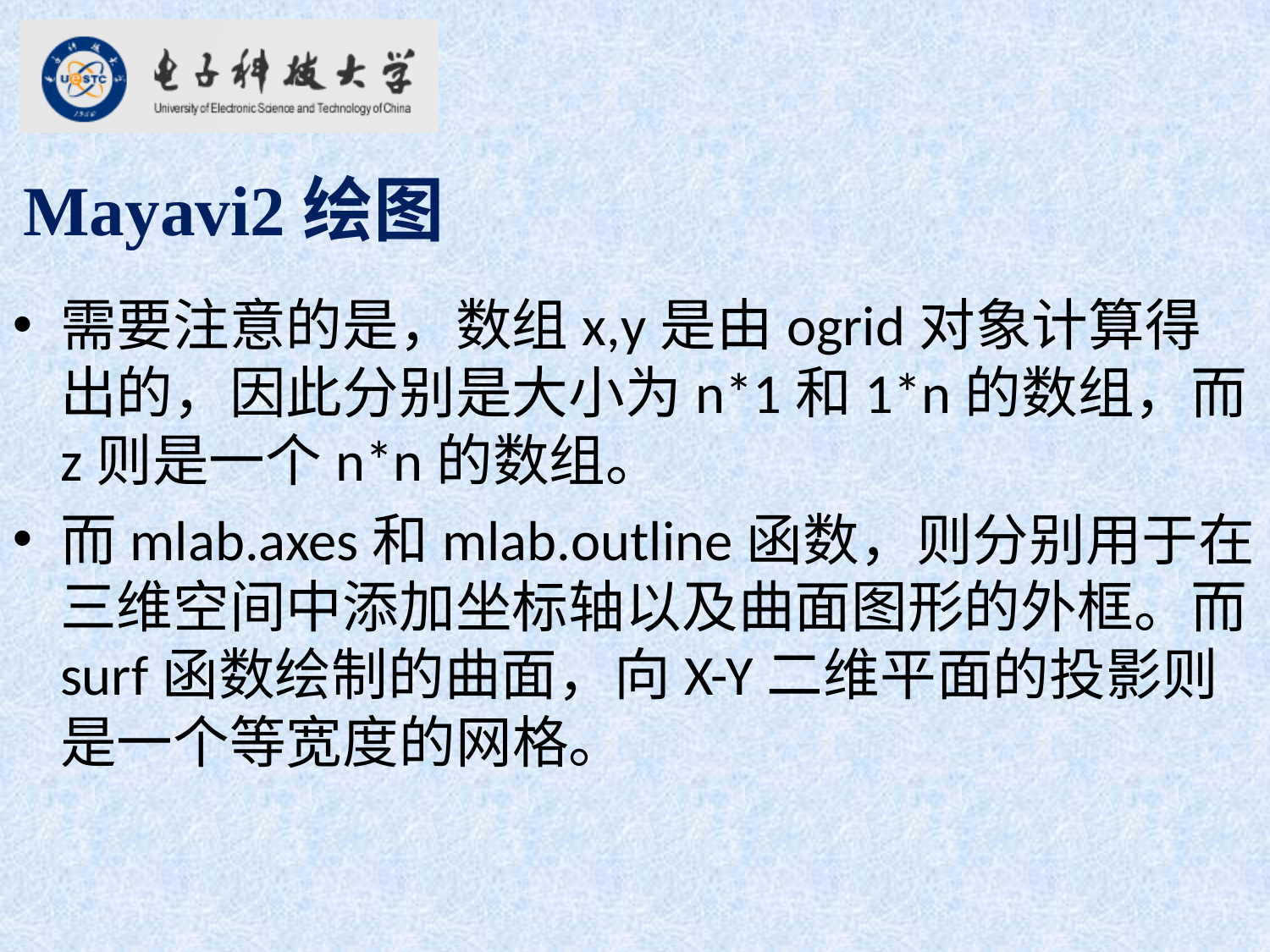

Mayavi2绘图

需要注意的是，数组x,y是由ogrid对象计算得出的，因此分别是大小为n*1和1*n的数组，而z则是一个n*n的数组。
而mlab.axes和mlab.outline函数，则分别用于在三维空间中添加坐标轴以及曲面图形的外框。而surf函数绘制的曲面，向X-Y二维平面的投影则是一个等宽度的网格。